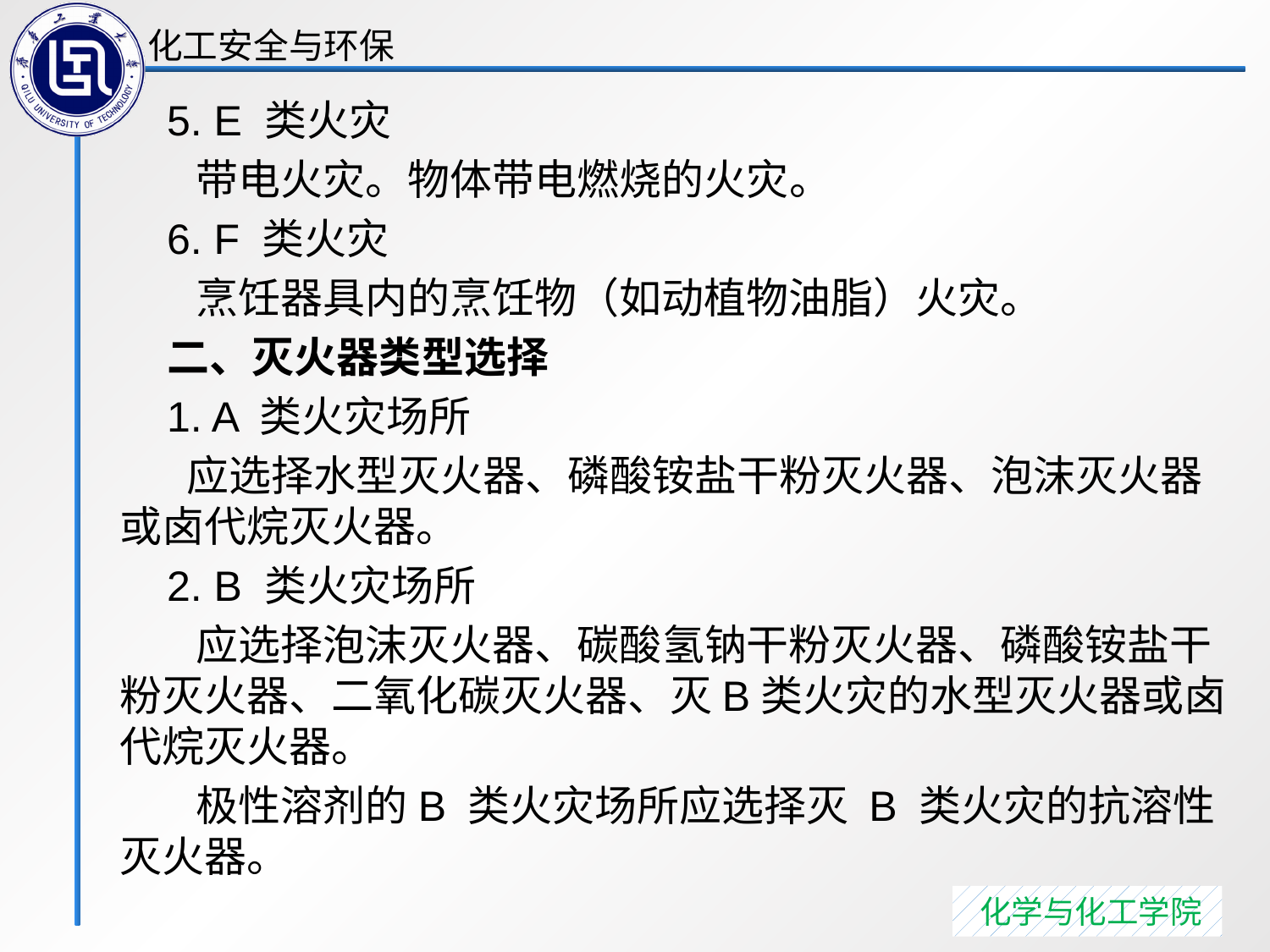

5. E 类火灾
       带电火灾。物体带电燃烧的火灾。
    6. F 类火灾
       烹饪器具内的烹饪物（如动植物油脂）火灾。
    二、灭火器类型选择
    1. A 类火灾场所
      应选择水型灭火器、磷酸铵盐干粉灭火器、泡沫灭火器或卤代烷灭火器。
    2. B 类火灾场所
       应选择泡沫灭火器、碳酸氢钠干粉灭火器、磷酸铵盐干粉灭火器、二氧化碳灭火器、灭B类火灾的水型灭火器或卤代烷灭火器。
       极性溶剂的B 类火灾场所应选择灭 B 类火灾的抗溶性灭火器。